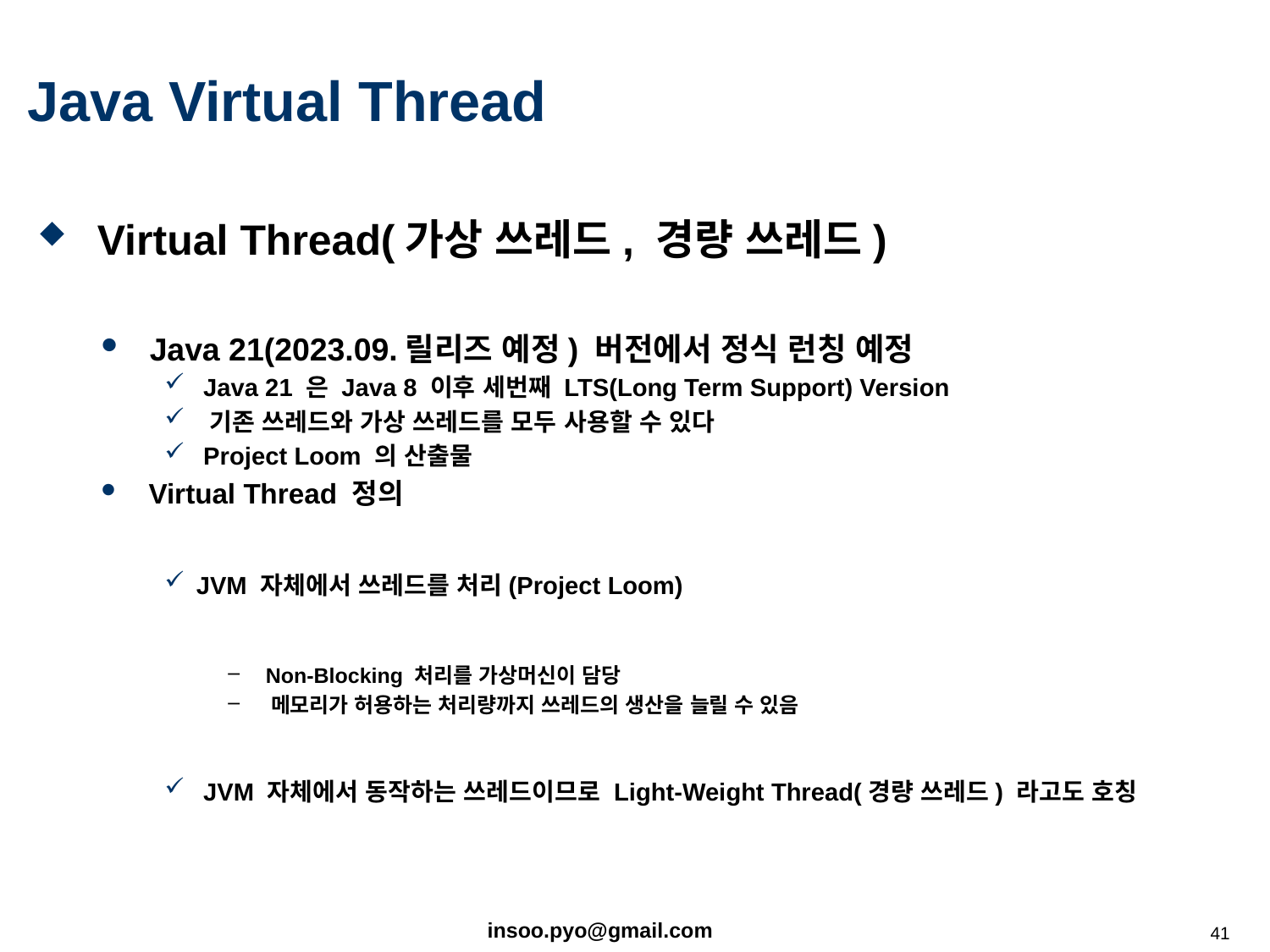

# Java Virtual Thread
 Virtual Thread(가상 쓰레드, 경량 쓰레드)

 Java 21(2023.09.릴리즈 예정) 버전에서 정식 런칭 예정
 Java 21 은 Java 8 이후 세번째 LTS(Long Term Support) Version
 기존 쓰레드와 가상 쓰레드를 모두 사용할 수 있다
 Project Loom 의 산출물
 Virtual Thread 정의

JVM 자체에서 쓰레드를 처리(Project Loom)

 Non-Blocking 처리를 가상머신이 담당
 메모리가 허용하는 처리량까지 쓰레드의 생산을 늘릴 수 있음

 JVM 자체에서 동작하는 쓰레드이므로 Light-Weight Thread(경량 쓰레드) 라고도 호칭

41